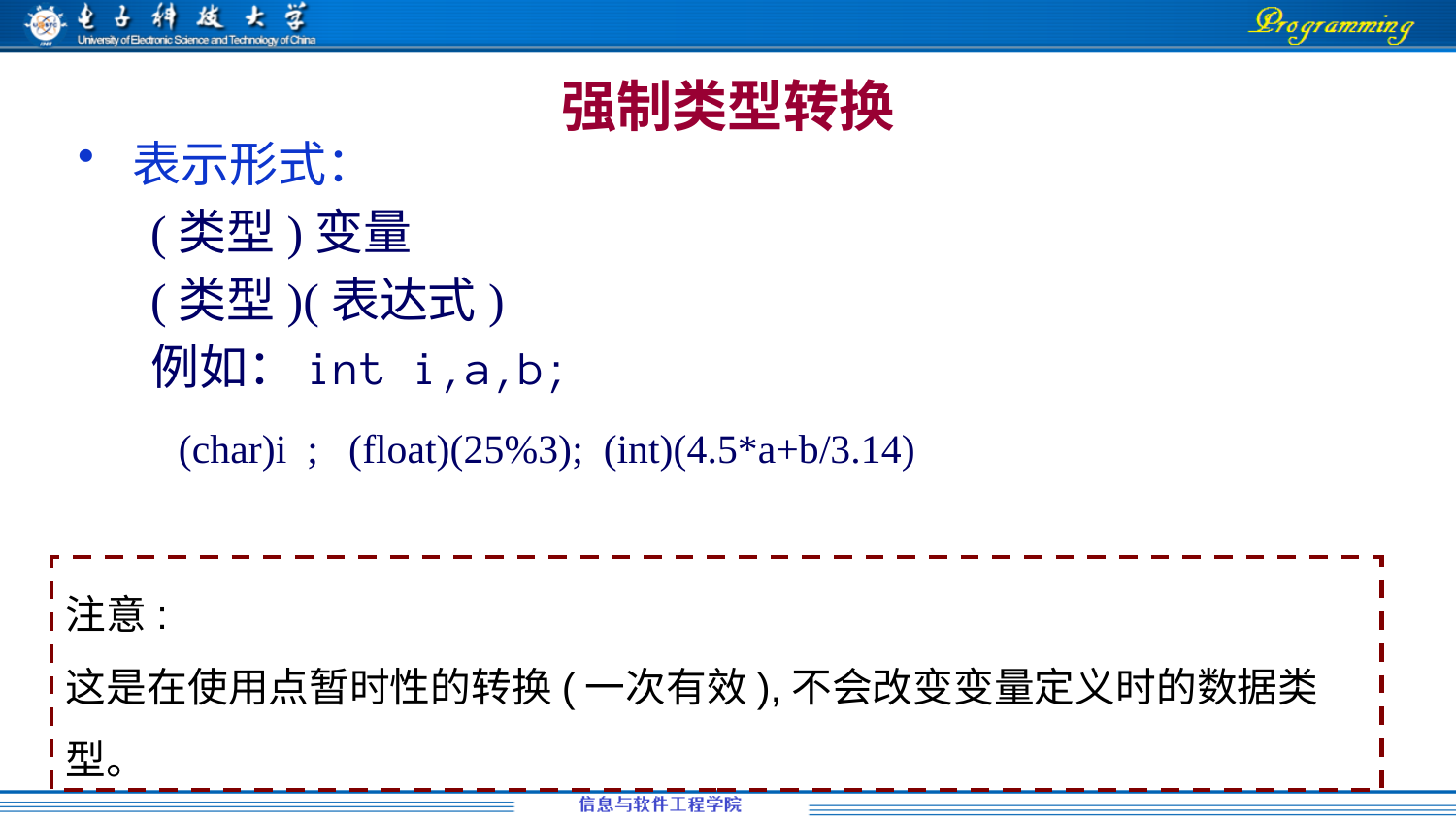

# 强制类型转换
表示形式：
(类型)变量
(类型)(表达式)
例如：int i,a,b;
  (char)i  ;   (float)(25%3);  (int)(4.5*a+b/3.14)
注意:
这是在使用点暂时性的转换(一次有效),不会改变变量定义时的数据类型。